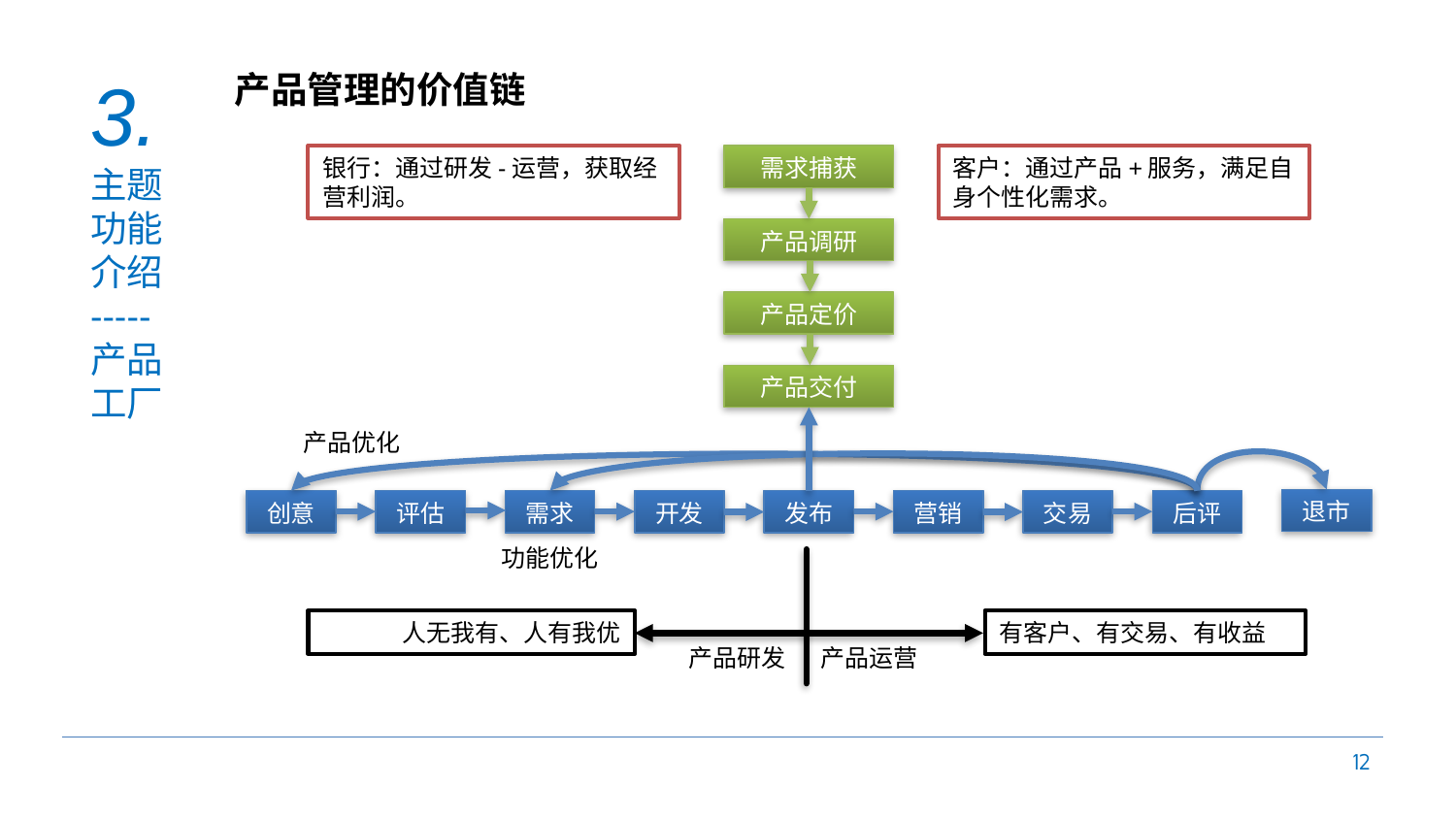

# 3. 主题 功能 介绍 ----- 产品 工厂
产品管理的价值链
银行：通过研发-运营，获取经营利润。
需求捕获
客户：通过产品+服务，满足自身个性化需求。
产品调研
产品定价
产品交付
产品优化
退市
创意
评估
需求
开发
营销
交易
后评
发布
功能优化
人无我有、人有我优
有客户、有交易、有收益
产品研发
产品运营
12